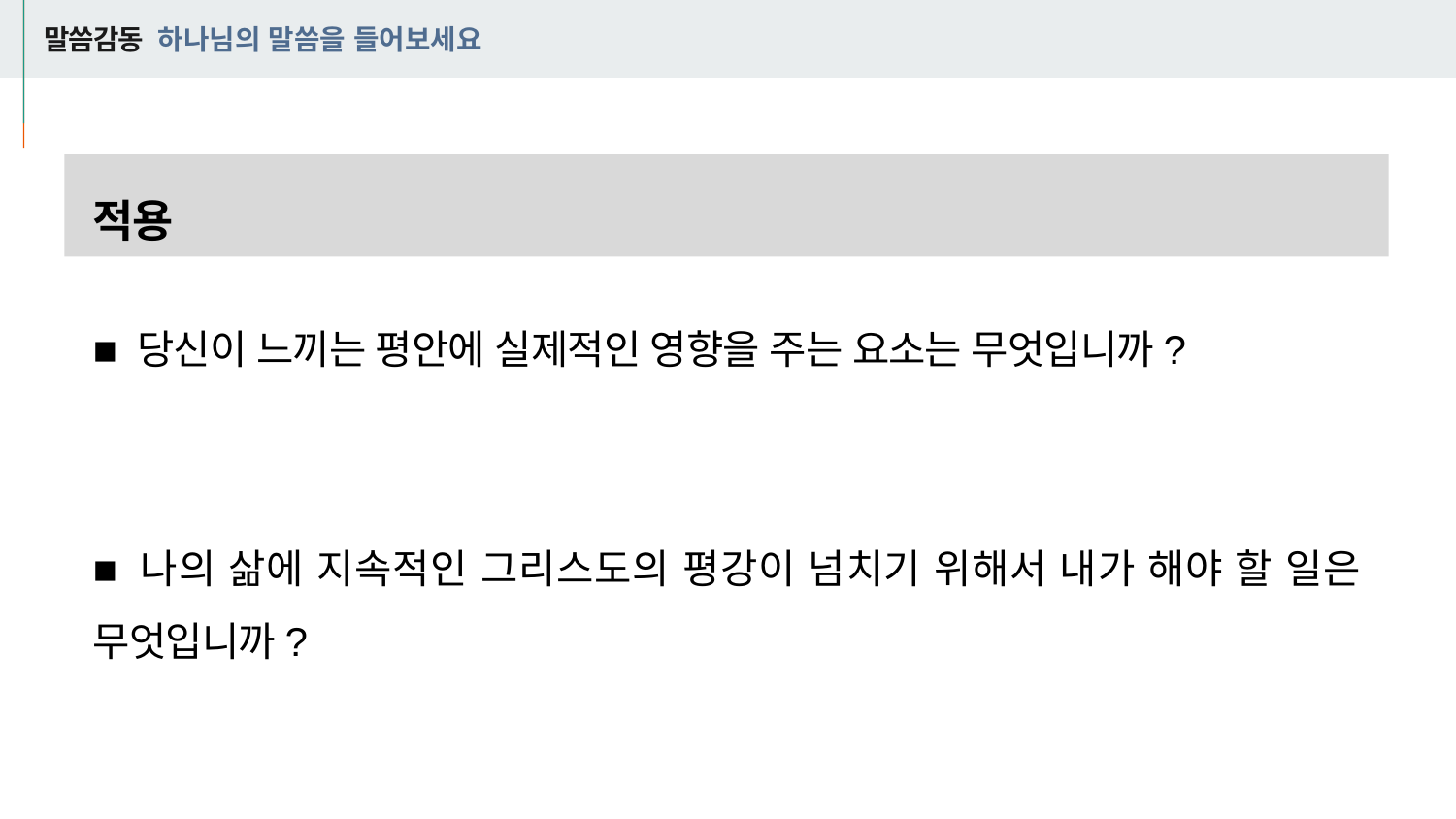

# 말씀감동  하나님의 말씀을 들어보세요
적용
■ 당신이 느끼는 평안에 실제적인 영향을 주는 요소는 무엇입니까?

■ 나의 삶에 지속적인 그리스도의 평강이 넘치기 위해서 내가 해야 할 일은 무엇입니까?